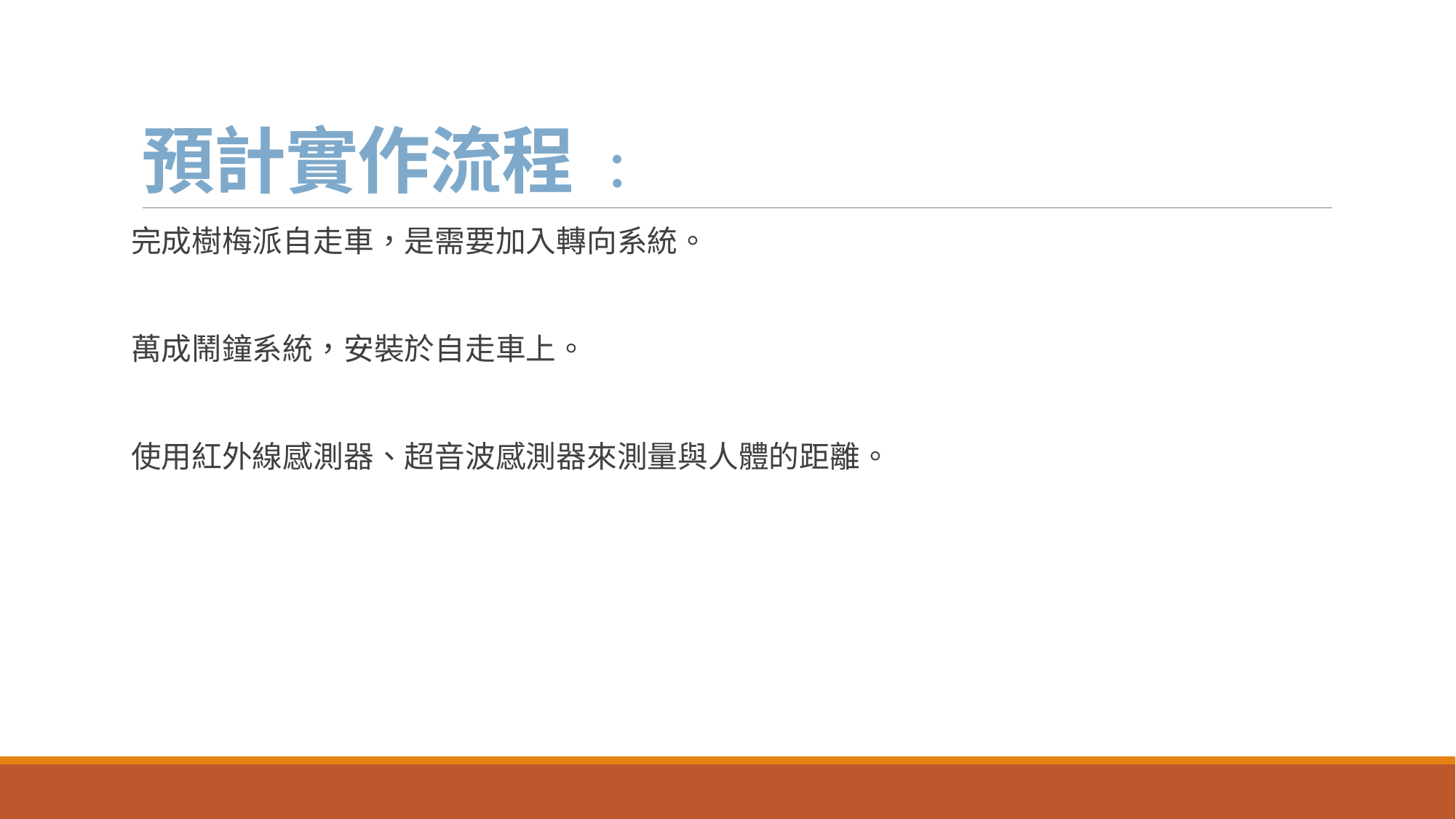

# 預計實作流程 :
完成樹梅派自走車，是需要加入轉向系統。

萬成鬧鐘系統，安裝於自走車上。

使用紅外線感測器、超音波感測器來測量與人體的距離。